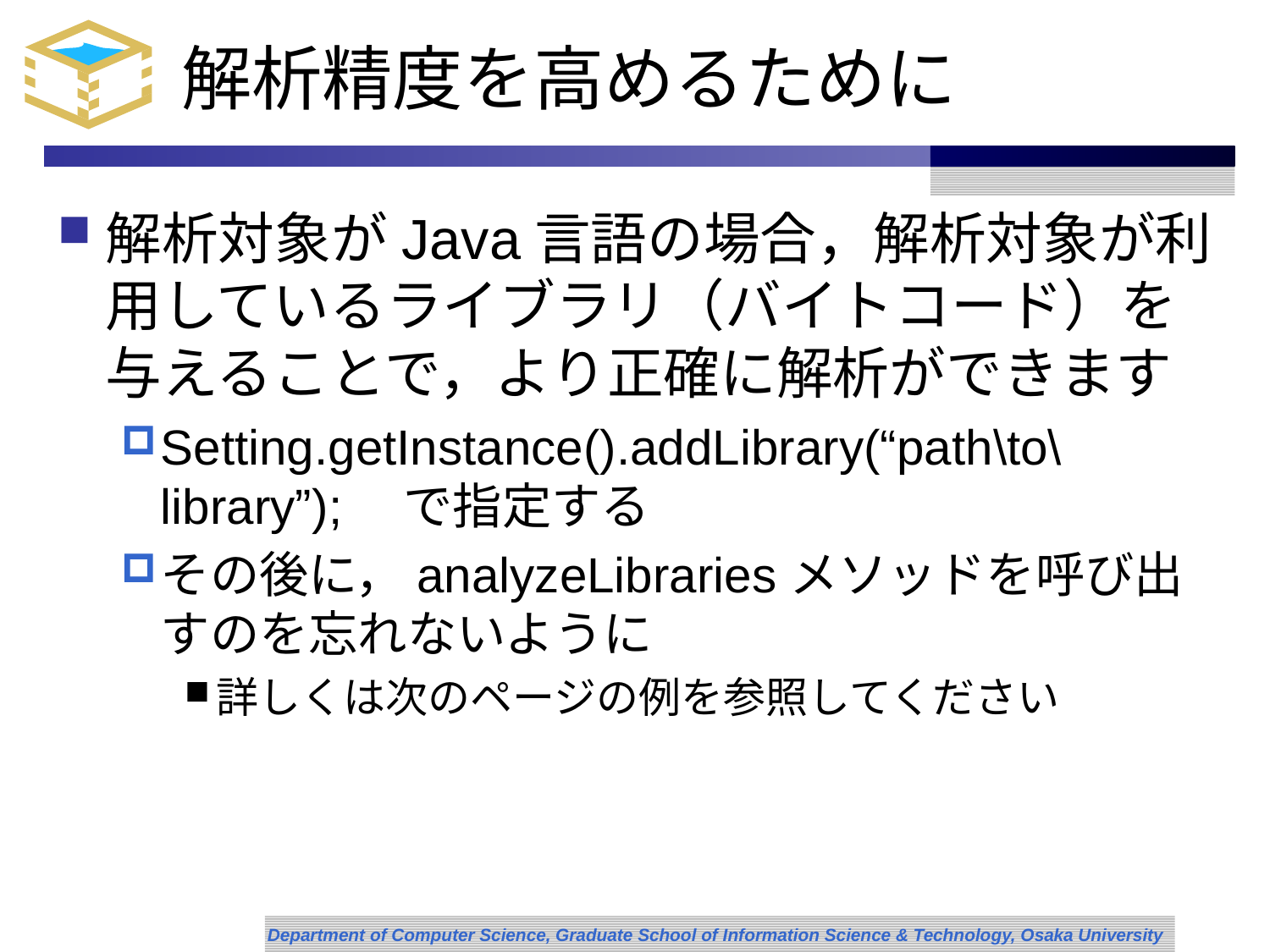

# 解析精度を高めるために
解析対象がJava言語の場合，解析対象が利用しているライブラリ（バイトコード）を与えることで，より正確に解析ができます
Setting.getInstance().addLibrary(“path\to\library”);　で指定する
その後に，analyzeLibrariesメソッドを呼び出すのを忘れないように
詳しくは次のページの例を参照してください